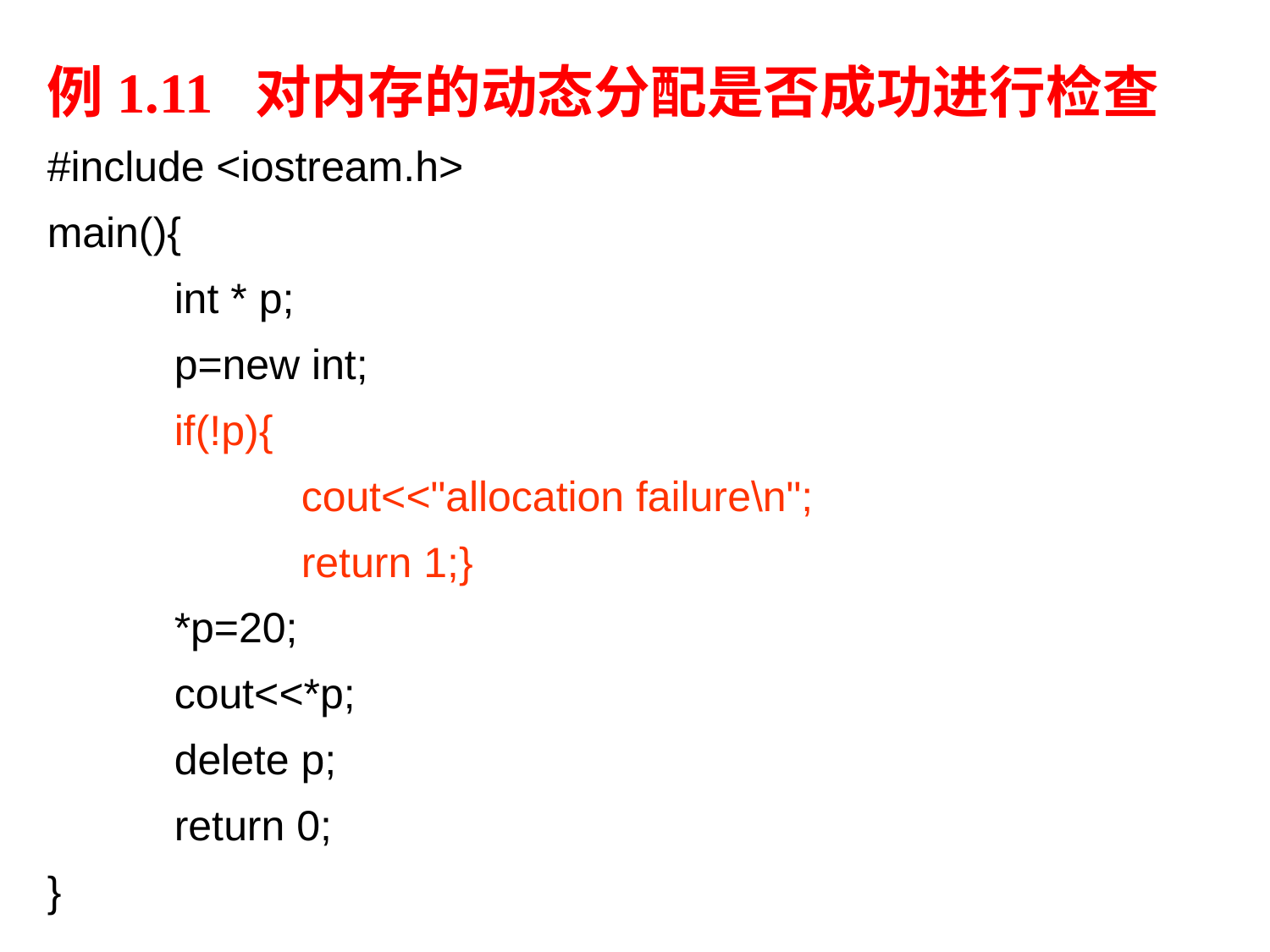

例1.11  对内存的动态分配是否成功进行检查
#include <iostream.h>
main(){
 	int * p;
  	p=new int;
	if(!p){
		cout<<"allocation failure\n";
		return 1;}
	*p=20;
	cout<<*p;
	delete p;
	return 0;
}